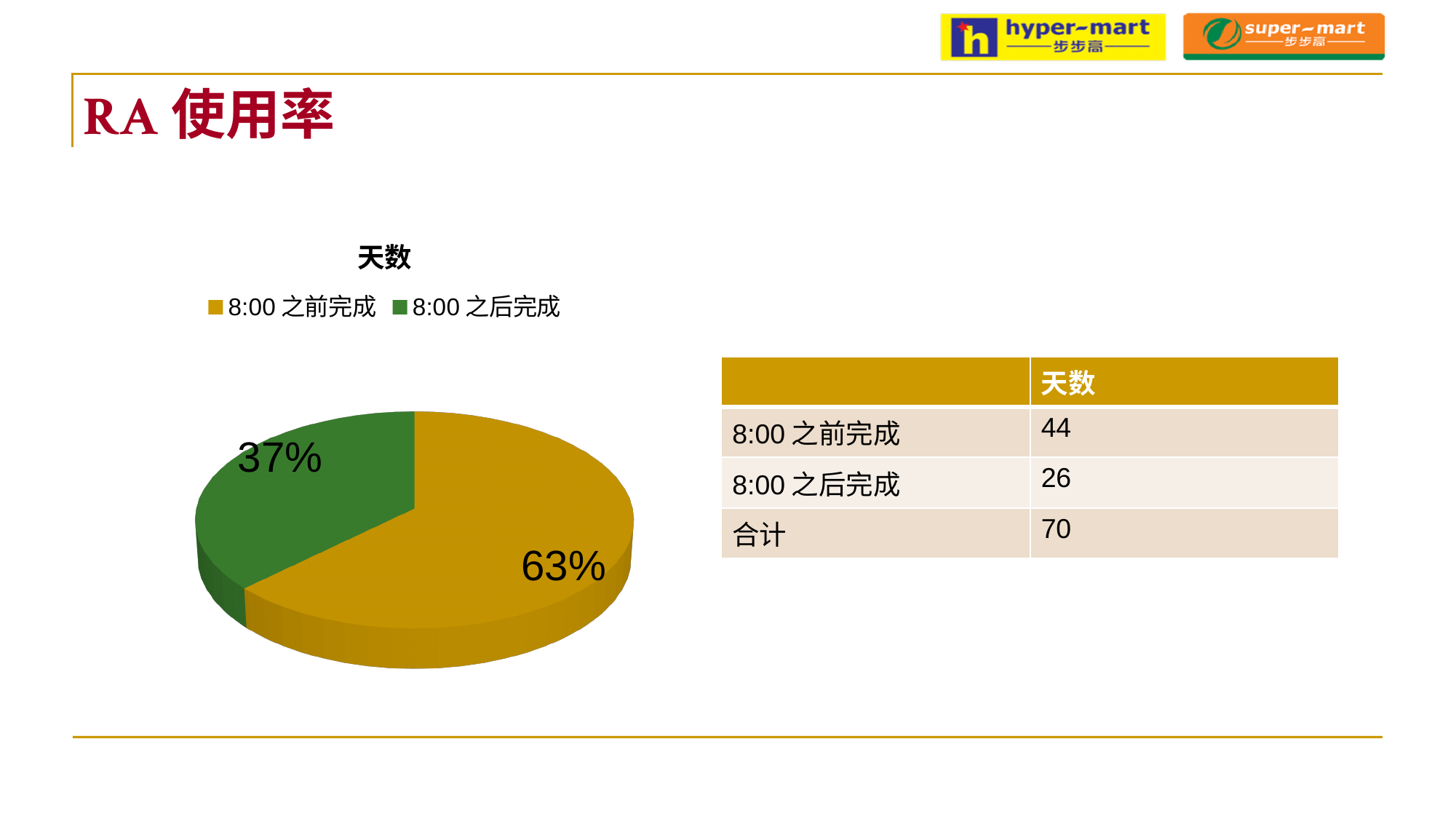

# RA使用率

[unsupported chart]

|  | 天数 |
| --- | --- |
| 8:00之前完成 | 44 |
| 8:00之后完成 | 26 |
| 合计 | 70 |